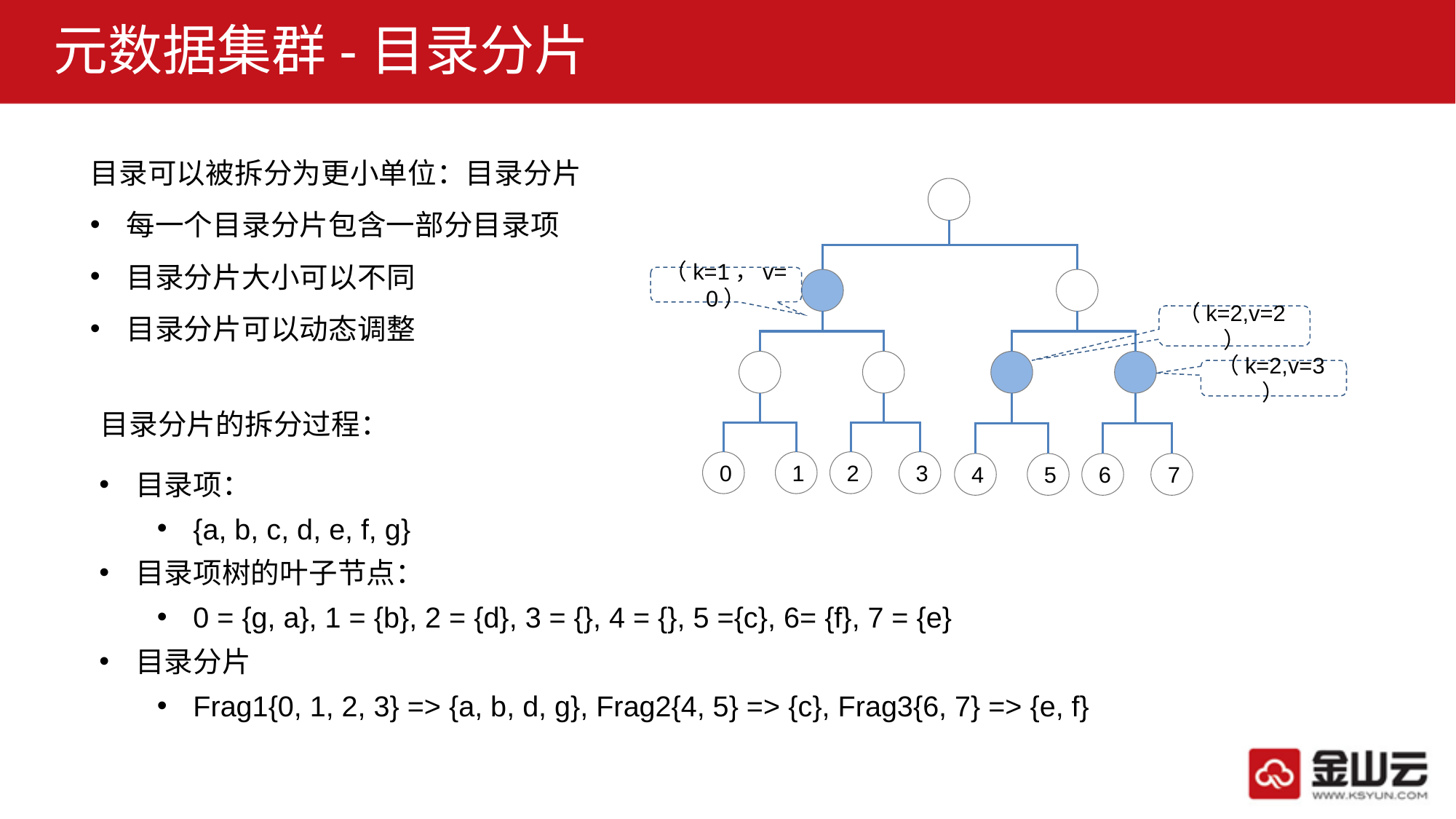

# 元数据集群-目录分片
目录可以被拆分为更小单位：目录分片
每一个目录分片包含一部分目录项
目录分片大小可以不同
目录分片可以动态调整

（k=1，v=0）

（k=2,v=2）

（k=2,v=3）
0
1
2
3
4
5
6
7
目录分片的拆分过程：
目录项：
{a, b, c, d, e, f, g}
目录项树的叶子节点：
0 = {g, a}, 1 = {b}, 2 = {d}, 3 = {}, 4 = {}, 5 ={c}, 6= {f}, 7 = {e}
目录分片
Frag1{0, 1, 2, 3} => {a, b, d, g}, Frag2{4, 5} => {c}, Frag3{6, 7} => {e, f}